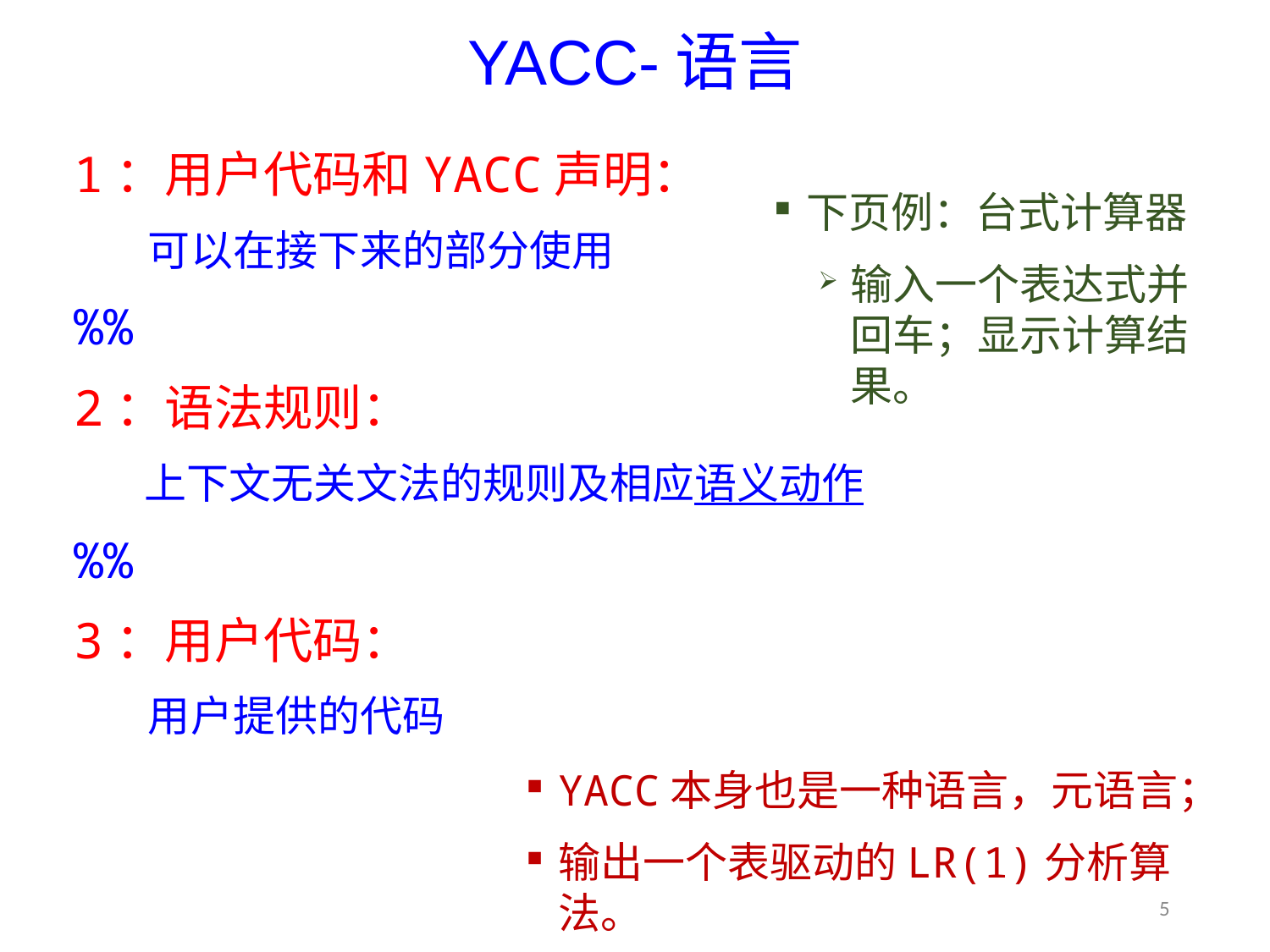

# YACC-语言
1：用户代码和YACC声明：
可以在接下来的部分使用
%%
2：语法规则：
上下文无关文法的规则及相应语义动作
%%
3：用户代码：
用户提供的代码
下页例：台式计算器
输入一个表达式并回车；显示计算结果。

YACC本身也是一种语言，元语言；
输出一个表驱动的LR(1)分析算法。
5